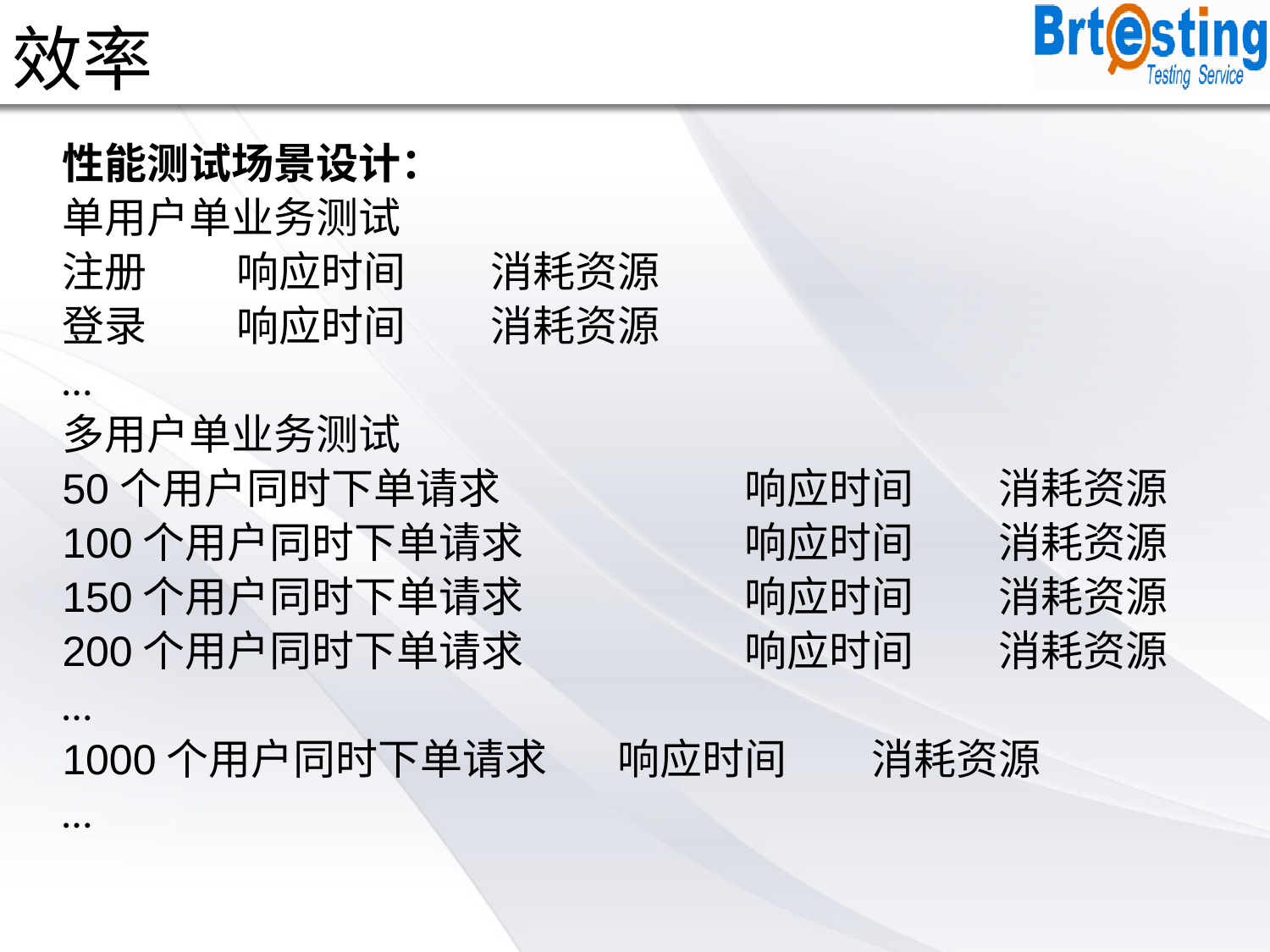

效率
性能测试场景设计：
单用户单业务测试
注册	响应时间	消耗资源
登录	响应时间	消耗资源
…
多用户单业务测试
50个用户同时下单请求		响应时间	消耗资源
100个用户同时下单请求		响应时间	消耗资源
150个用户同时下单请求		响应时间	消耗资源
200个用户同时下单请求		响应时间	消耗资源
…
1000个用户同时下单请求	响应时间	消耗资源
…